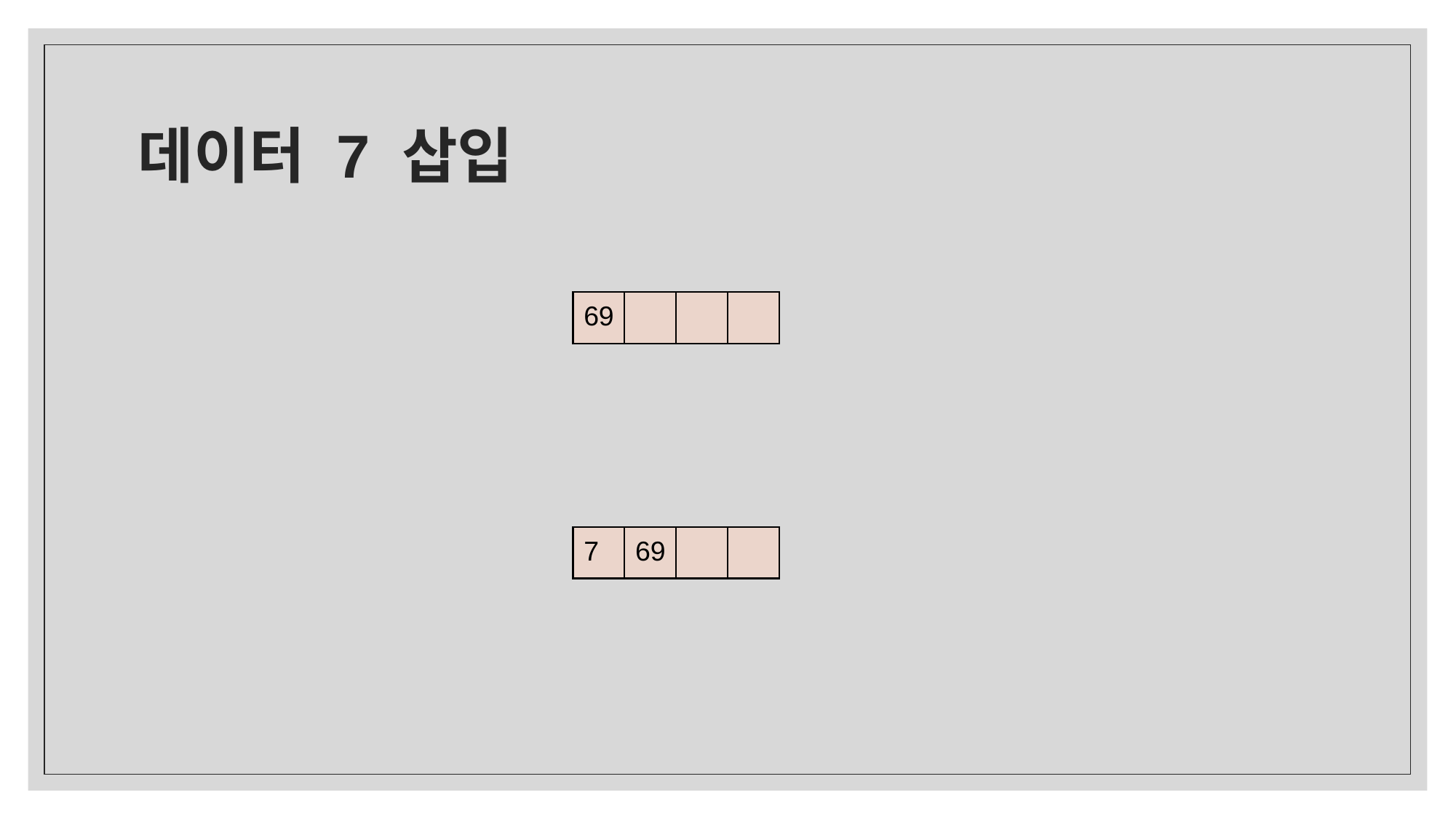

# 데이터 7 삽입
69

7
69